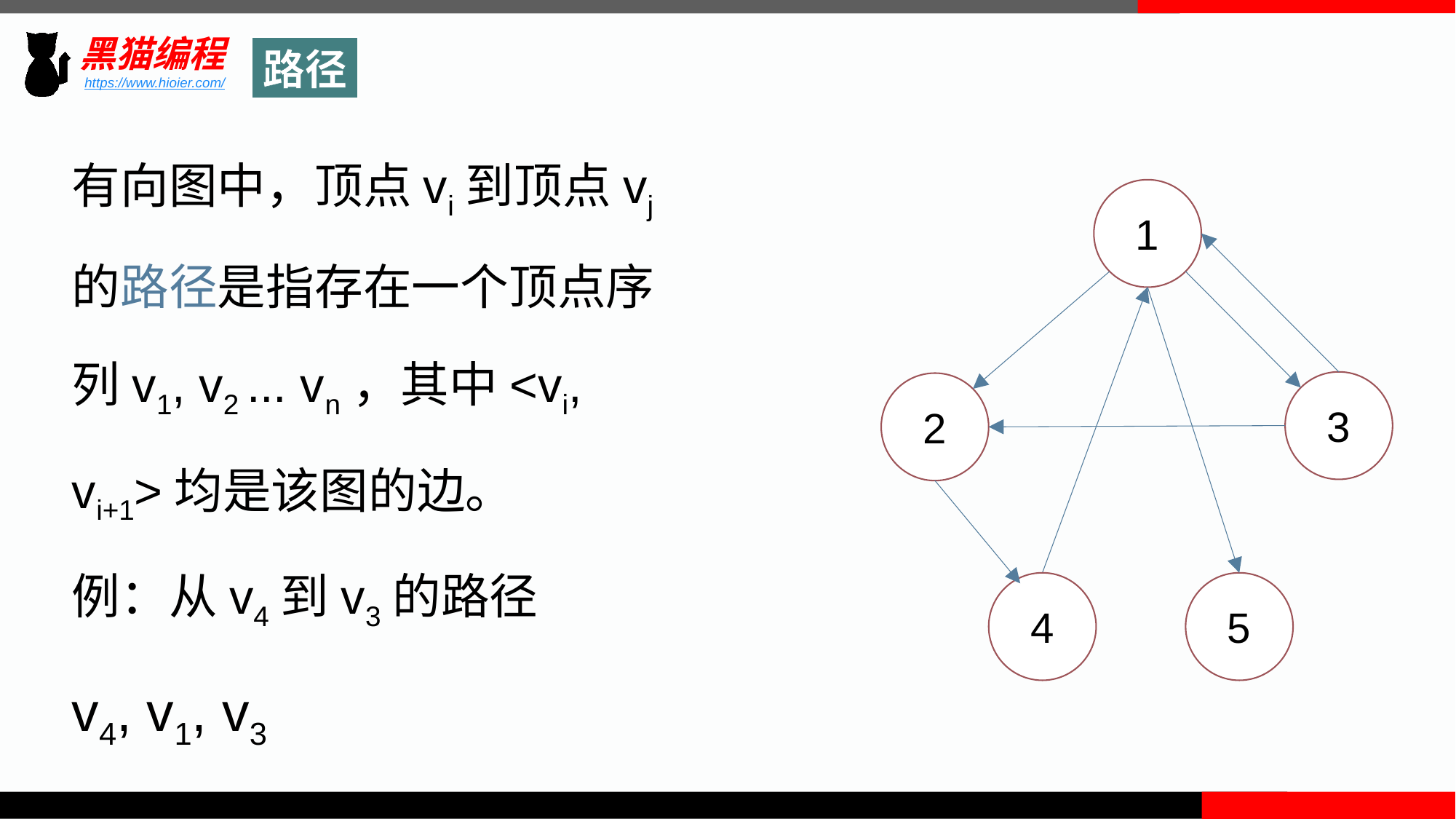

路径
有向图中，顶点vi到顶点vj的路径是指存在一个顶点序列v1, v2 ... vn，其中<vi, vi+1>均是该图的边。
例：从v4到v3的路径
v4, v1, v3
1
3
2
4
5